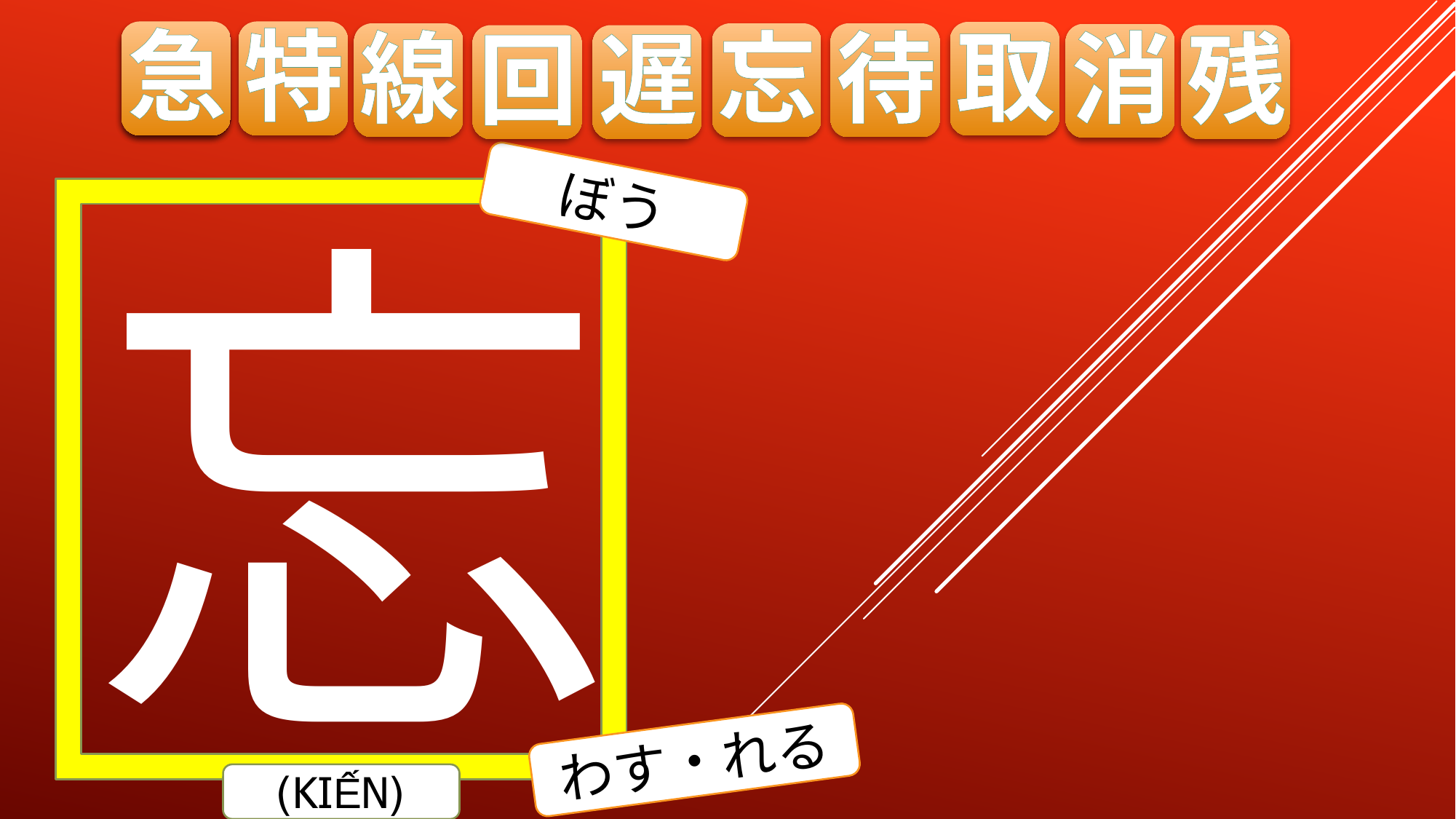

急
特
取
先
線
忘
待
消
残
回
遅
ぼう
忘
わす・れる
(KIẾN)